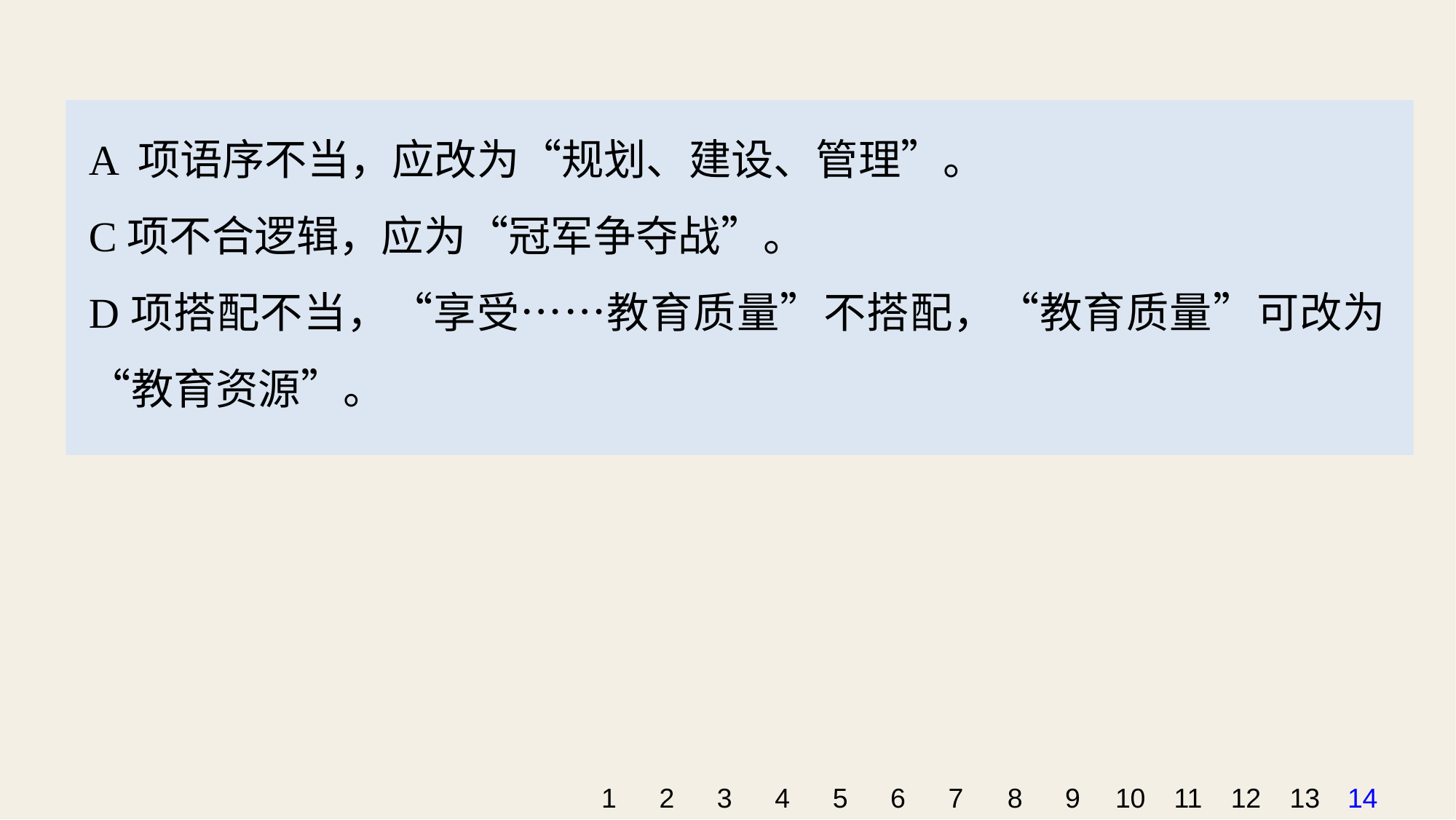

A 项语序不当，应改为“规划、建设、管理”。
C项不合逻辑，应为“冠军争夺战”。
D项搭配不当，“享受……教育质量”不搭配，“教育质量”可改为“教育资源”。
1
2
3
4
5
6
7
8
9
10
11
12
13
14